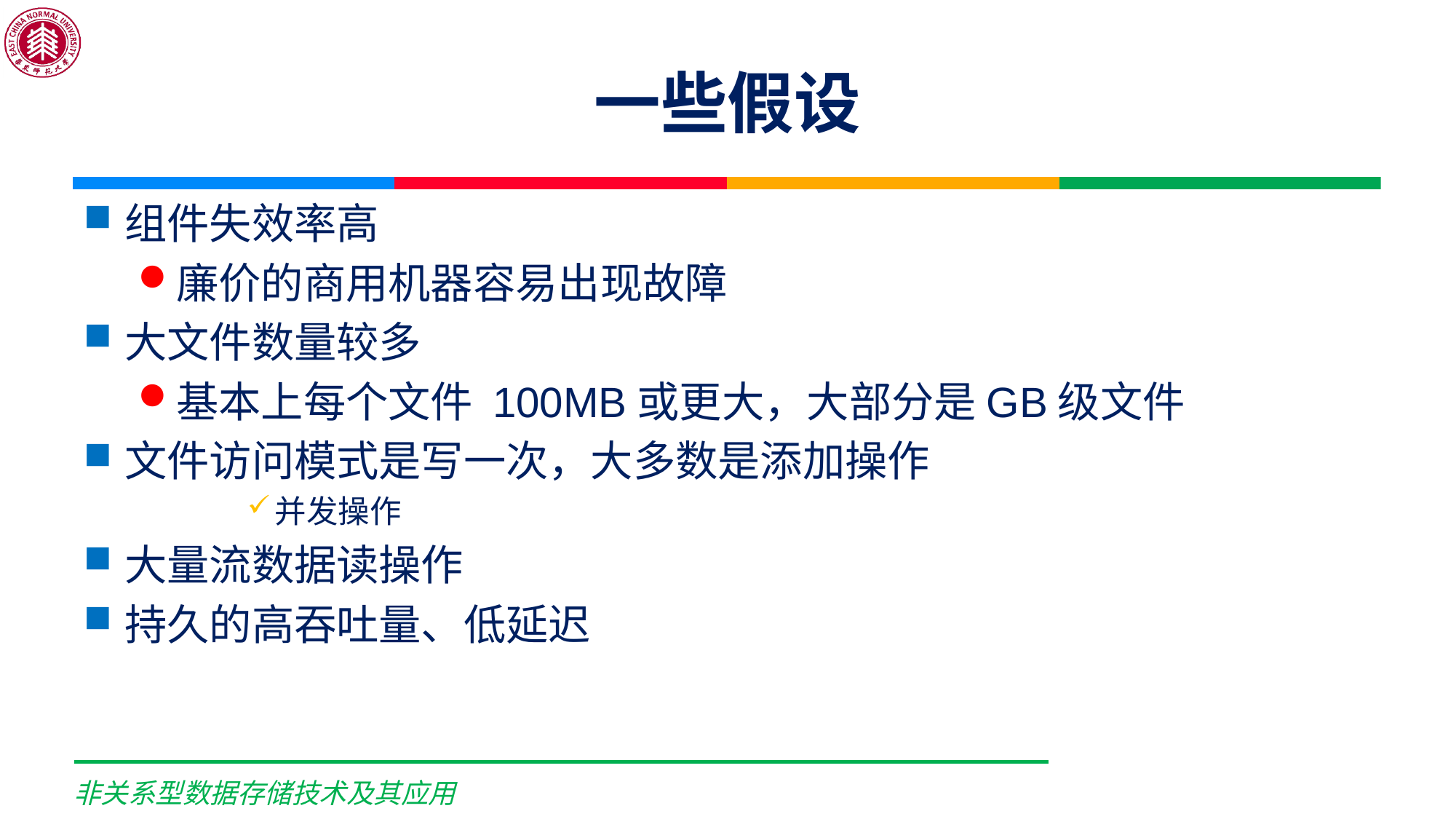

# 一些假设
组件失效率高
廉价的商用机器容易出现故障
大文件数量较多
基本上每个文件 100MB或更大，大部分是GB级文件
文件访问模式是写一次，大多数是添加操作
并发操作
大量流数据读操作
持久的高吞吐量、低延迟